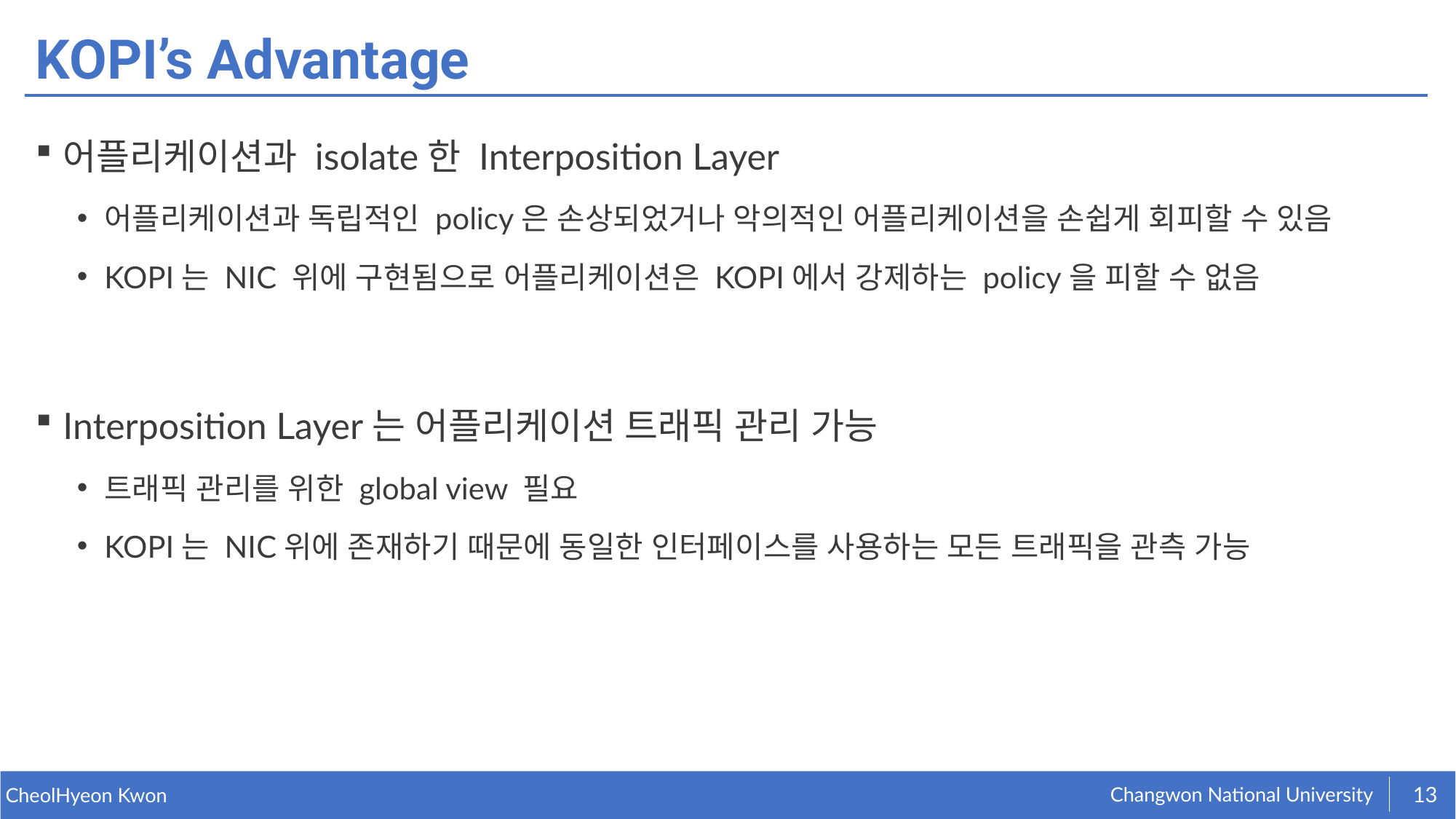

# KOPI’s Advantage
어플리케이션과 isolate한 Interposition Layer
어플리케이션과 독립적인 policy은 손상되었거나 악의적인 어플리케이션을 손쉽게 회피할 수 있음
KOPI는 NIC 위에 구현됨으로 어플리케이션은 KOPI에서 강제하는 policy을 피할 수 없음

Interposition Layer는 어플리케이션 트래픽 관리 가능
트래픽 관리를 위한 global view 필요
KOPI는 NIC위에 존재하기 때문에 동일한 인터페이스를 사용하는 모든 트래픽을 관측 가능
13